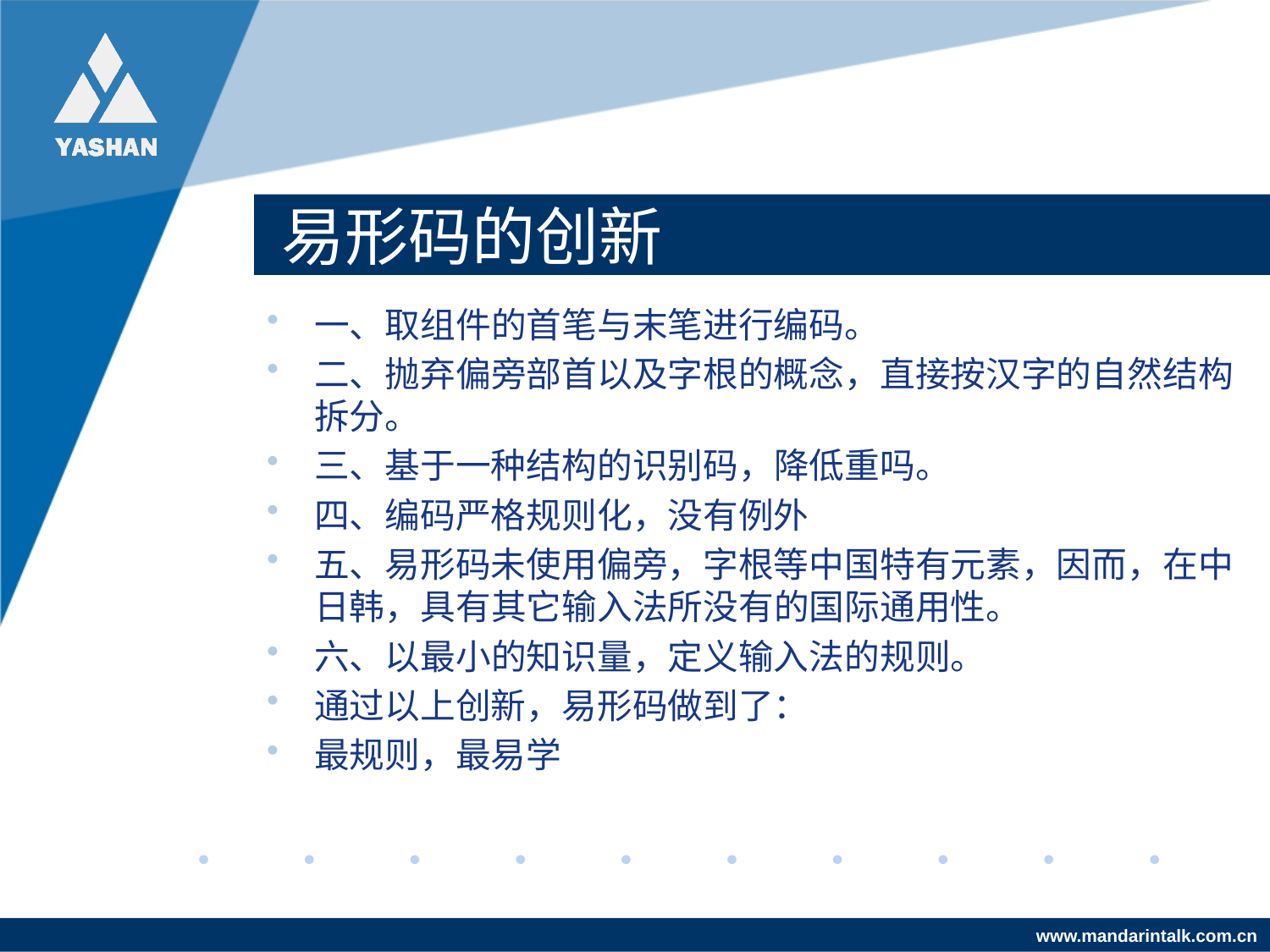

# 易形码的创新
一、取组件的首笔与末笔进行编码。
二、抛弃偏旁部首以及字根的概念，直接按汉字的自然结构拆分。
三、基于一种结构的识别码，降低重吗。
四、编码严格规则化，没有例外
五、易形码未使用偏旁，字根等中国特有元素，因而，在中日韩，具有其它输入法所没有的国际通用性。
六、以最小的知识量，定义输入法的规则。
通过以上创新，易形码做到了：
最规则，最易学